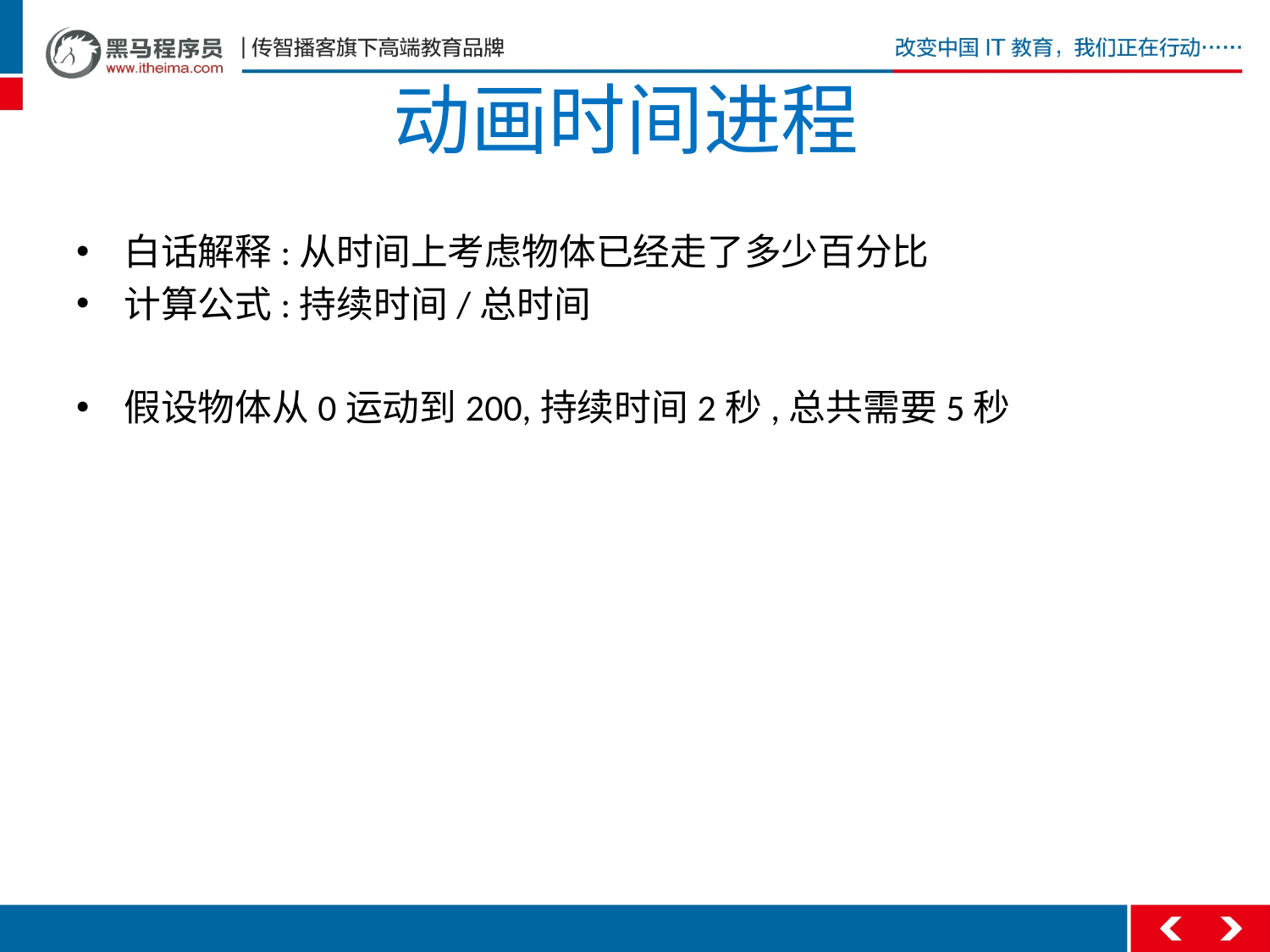

# 动画时间进程
白话解释:从时间上考虑物体已经走了多少百分比
计算公式:持续时间/总时间

假设物体从0运动到200,持续时间2秒,总共需要5秒